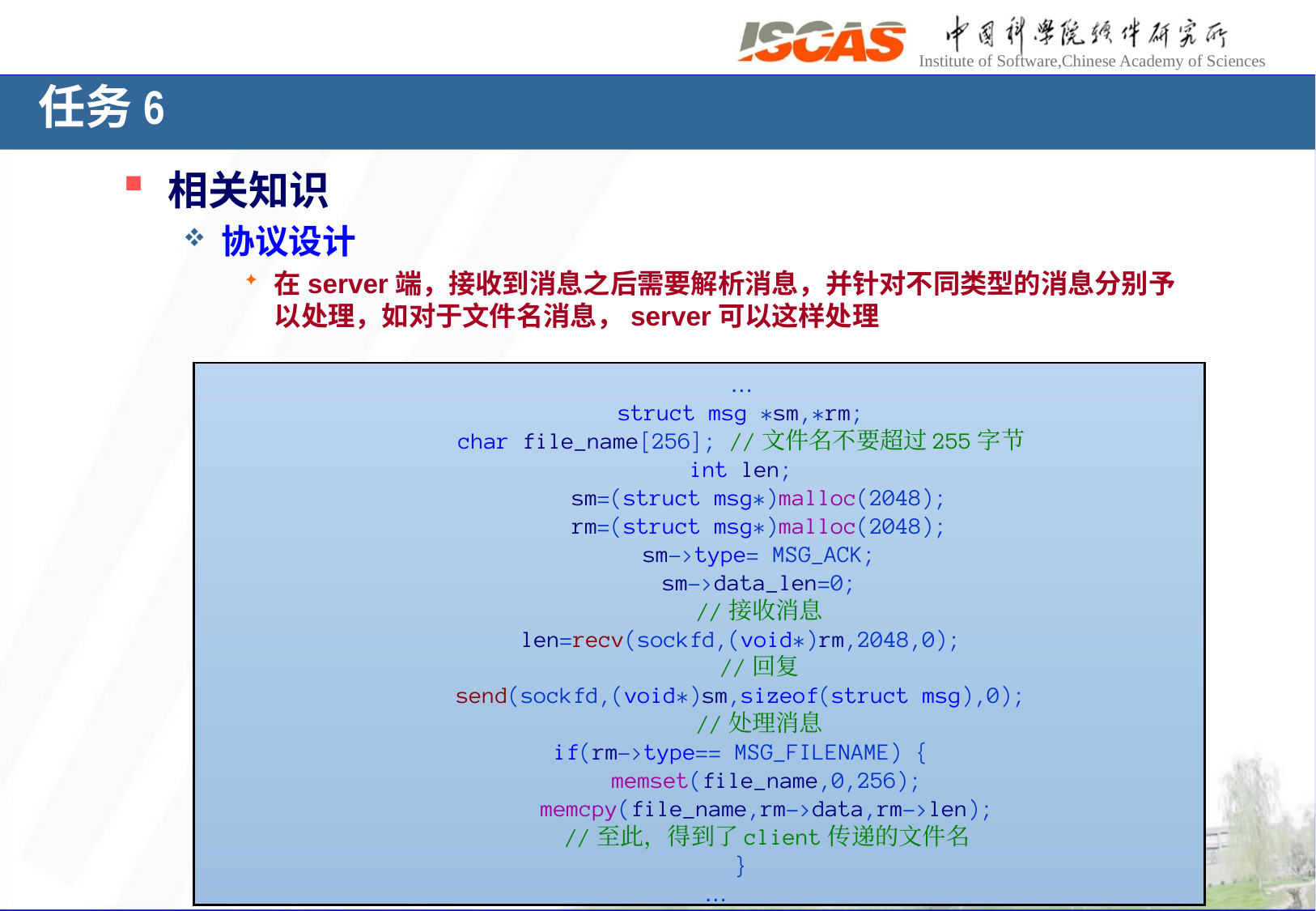

任务6

相关知识
协议设计
在server端，接收到消息之后需要解析消息，并针对不同类型的消息分别予以处理，如对于文件名消息，server可以这样处理
    …
    struct msg *sm,*rm;
    char file_name[256]; //文件名不要超过255字节
    int len;
	sm=(struct msg*)malloc(2048);
	rm=(struct msg*)malloc(2048);
	sm->type= MSG_ACK;
	sm->data_len=0;
	//接收消息
    len=recv(sockfd,(void*)rm,2048,0);
	//回复
    send(sockfd,(void*)sm,sizeof(struct msg),0);
	//处理消息
    if(rm->type== MSG_FILENAME) {
        memset(file_name,0,256);
        memcpy(file_name,rm->data,rm->len);
        //至此，得到了client传递的文件名
    }
…